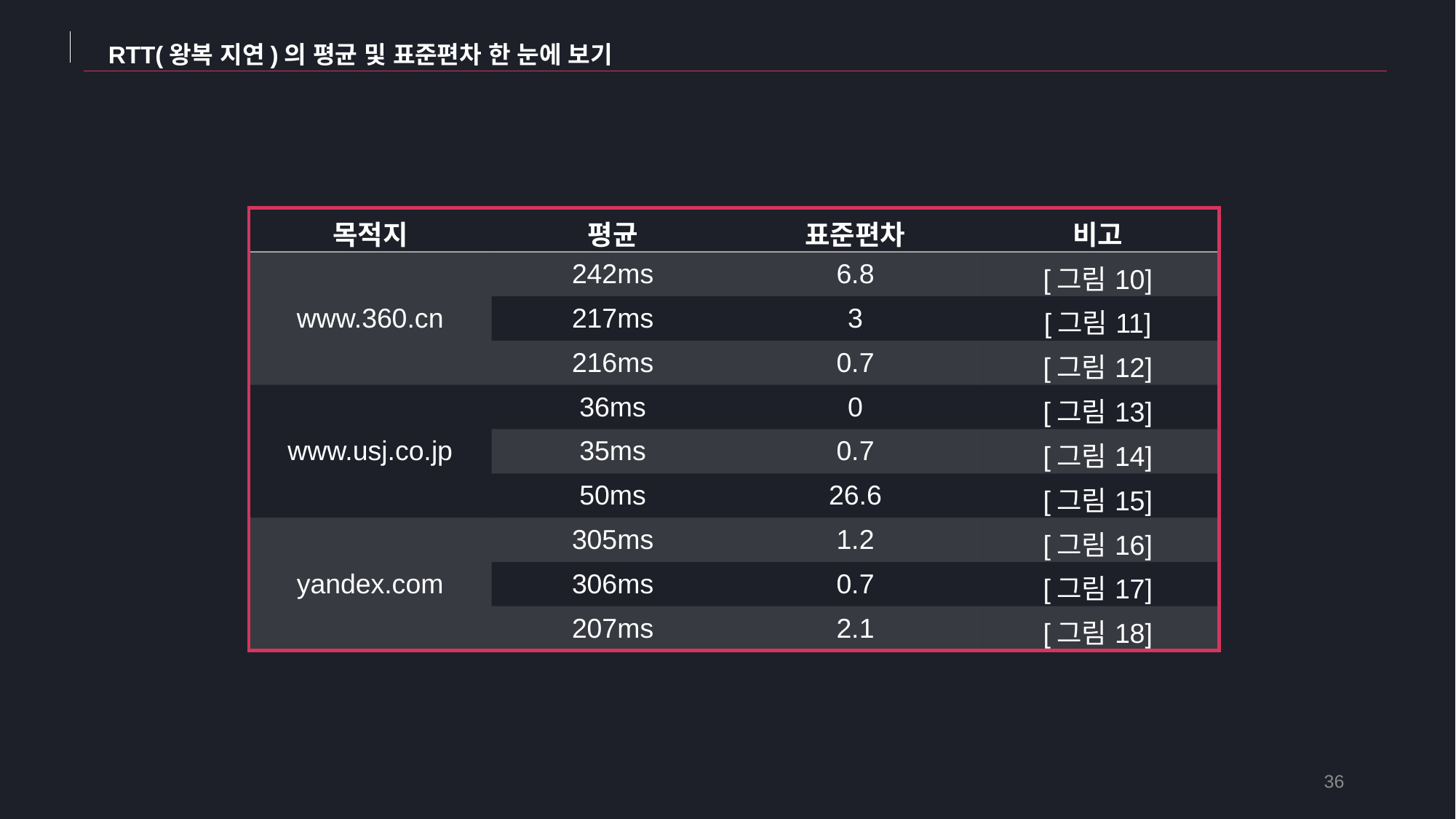

RTT(왕복 지연)의 평균 및 표준편차 한 눈에 보기
| 목적지 | 평균 | 표준편차 | 비고 |
| --- | --- | --- | --- |
| www.360.cn | 242ms | 6.8 | [그림10] |
|  | 217ms | 3 | [그림11] |
|  | 216ms | 0.7 | [그림12] |
| www.usj.co.jp | 36ms | 0 | [그림13] |
|  | 35ms | 0.7 | [그림14] |
|  | 50ms | 26.6 | [그림15] |
| yandex.com | 305ms | 1.2 | [그림16] |
|  | 306ms | 0.7 | [그림17] |
|  | 207ms | 2.1 | [그림18] |

36